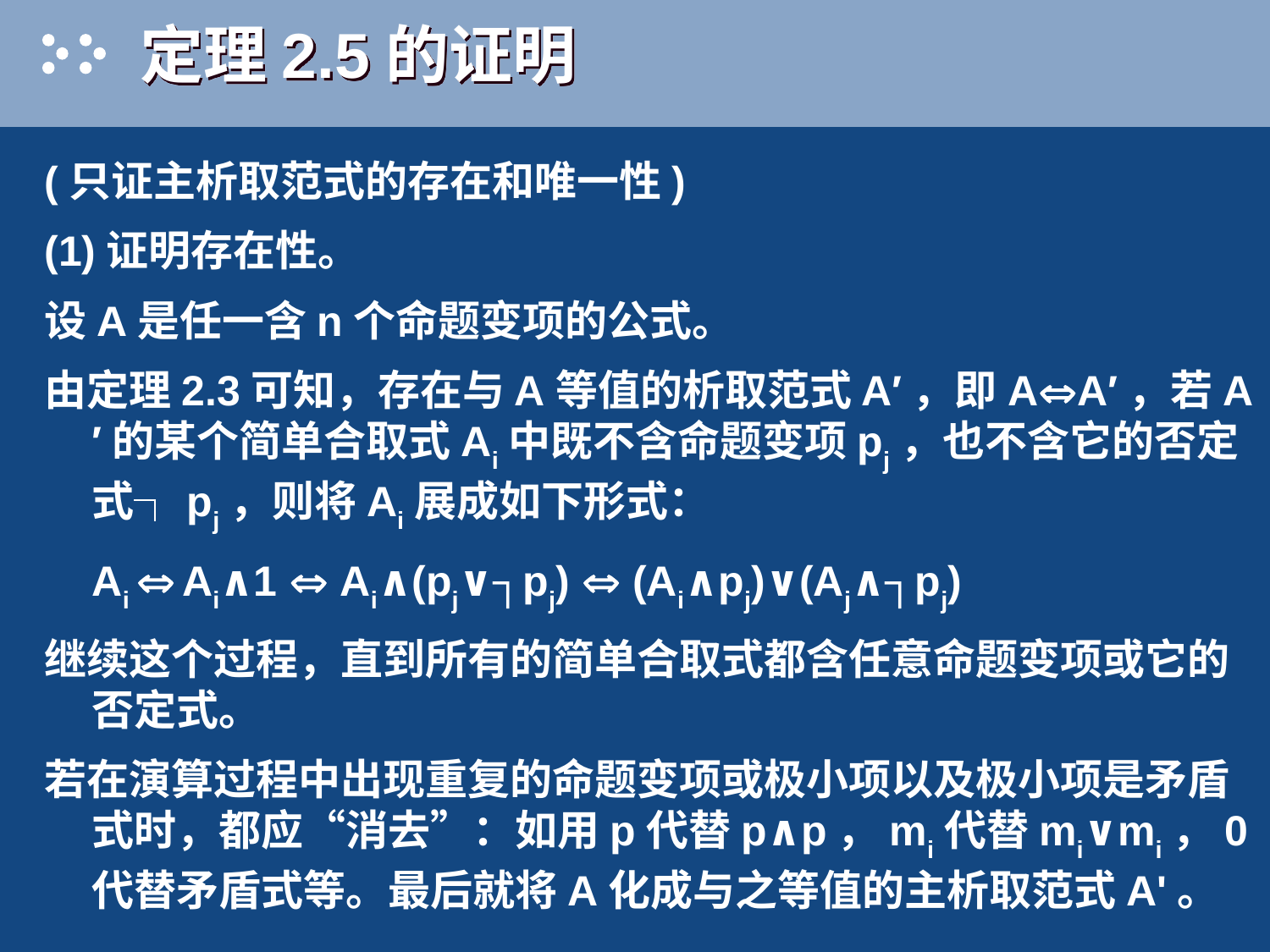

# 定理2.5的证明
(只证主析取范式的存在和唯一性)
(1)证明存在性。
设A是任一含n个命题变项的公式。
由定理2.3可知，存在与A等值的析取范式A′，即A⇔A′，若A′的某个简单合取式Ai中既不含命题变项pj，也不含它的否定式┐pj，则将Ai展成如下形式：
	Ai ⇔ Ai∧1 ⇔ Ai∧(pj∨┐pj) ⇔ (Ai∧pj)∨(Aj∧┐pj)
继续这个过程，直到所有的简单合取式都含任意命题变项或它的否定式。
若在演算过程中出现重复的命题变项或极小项以及极小项是矛盾式时，都应“消去”：如用p代替p∧p，mi代替mi∨mi，0代替矛盾式等。最后就将A化成与之等值的主析取范式A'。